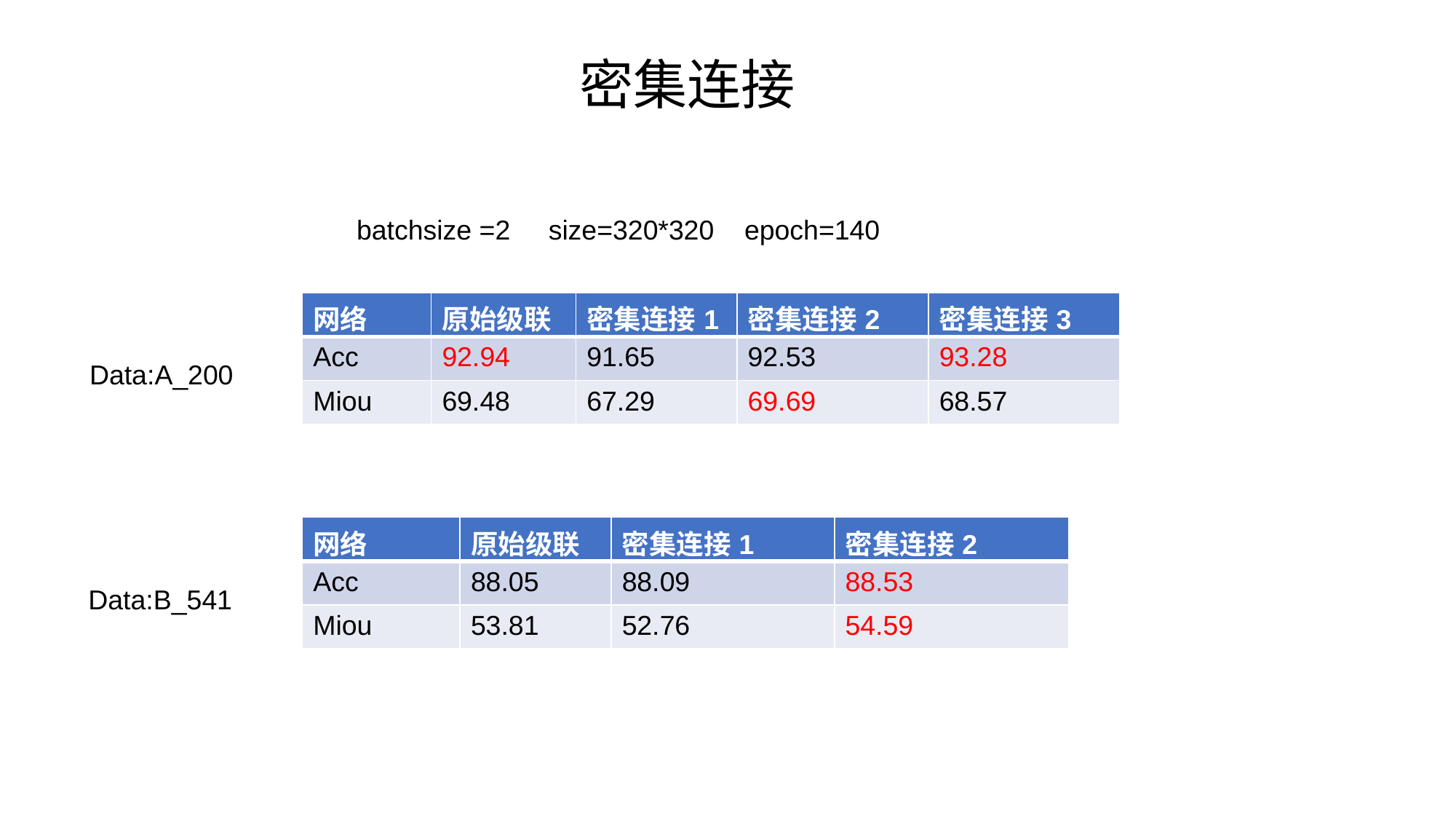

密集连接
batchsize =2     size=320*320    epoch=140
| 网络 | 原始级联 | 密集连接1 | 密集连接2 | 密集连接3 |
| --- | --- | --- | --- | --- |
| Acc | 92.94 | 91.65 | 92.53 | 93.28 |
| Miou | 69.48 | 67.29 | 69.69 | 68.57 |
Data:A_200
| 网络 | 原始级联 | 密集连接1 | 密集连接2 |
| --- | --- | --- | --- |
| Acc | 88.05 | 88.09 | 88.53 |
| Miou | 53.81 | 52.76 | 54.59 |
Data:B_541